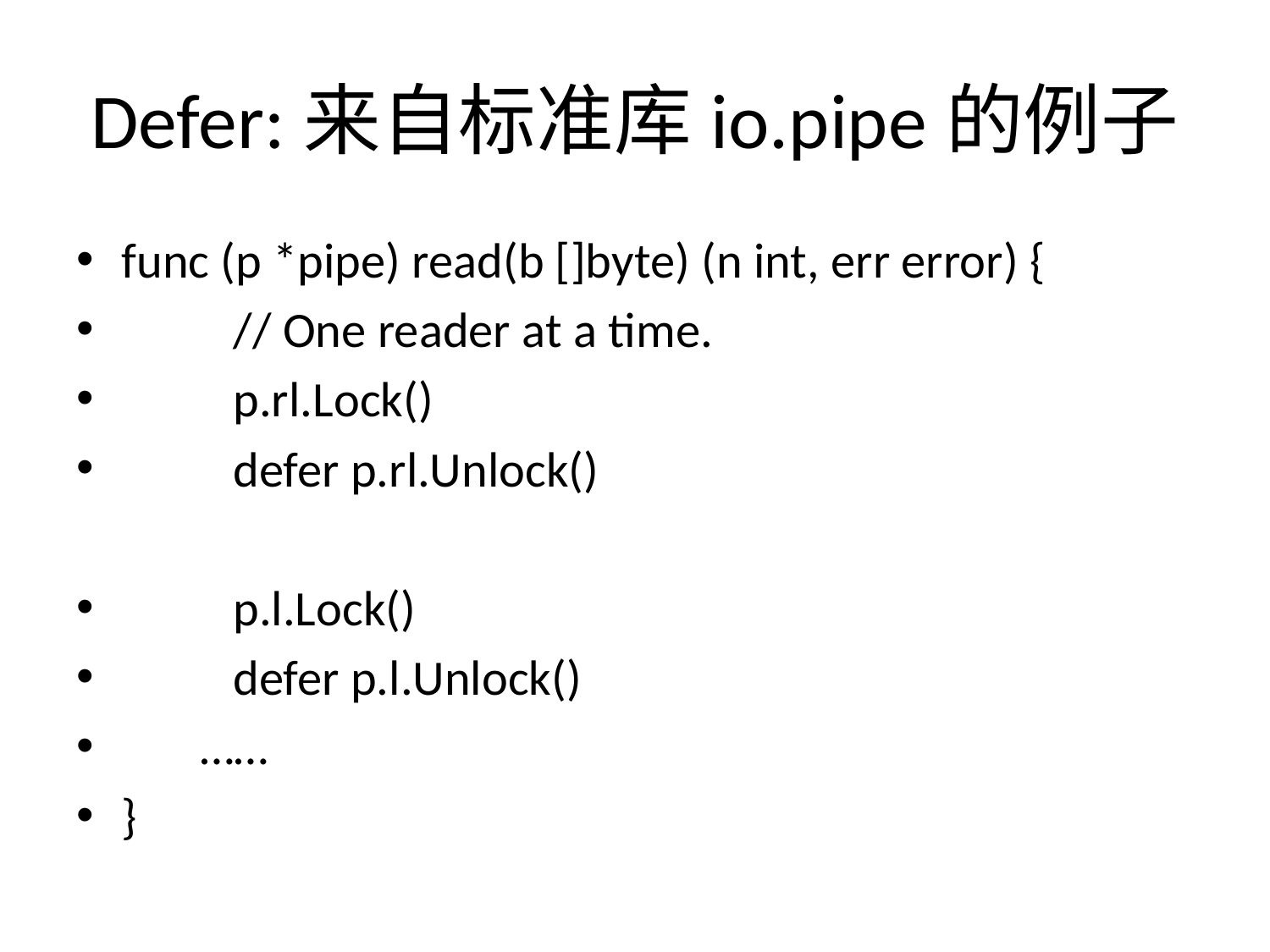

# Defer:来自标准库io.pipe的例子
func (p *pipe) read(b []byte) (n int, err error) {
	// One reader at a time.
	p.rl.Lock()
	defer p.rl.Unlock()

	p.l.Lock()
	defer p.l.Unlock()
       ……
}